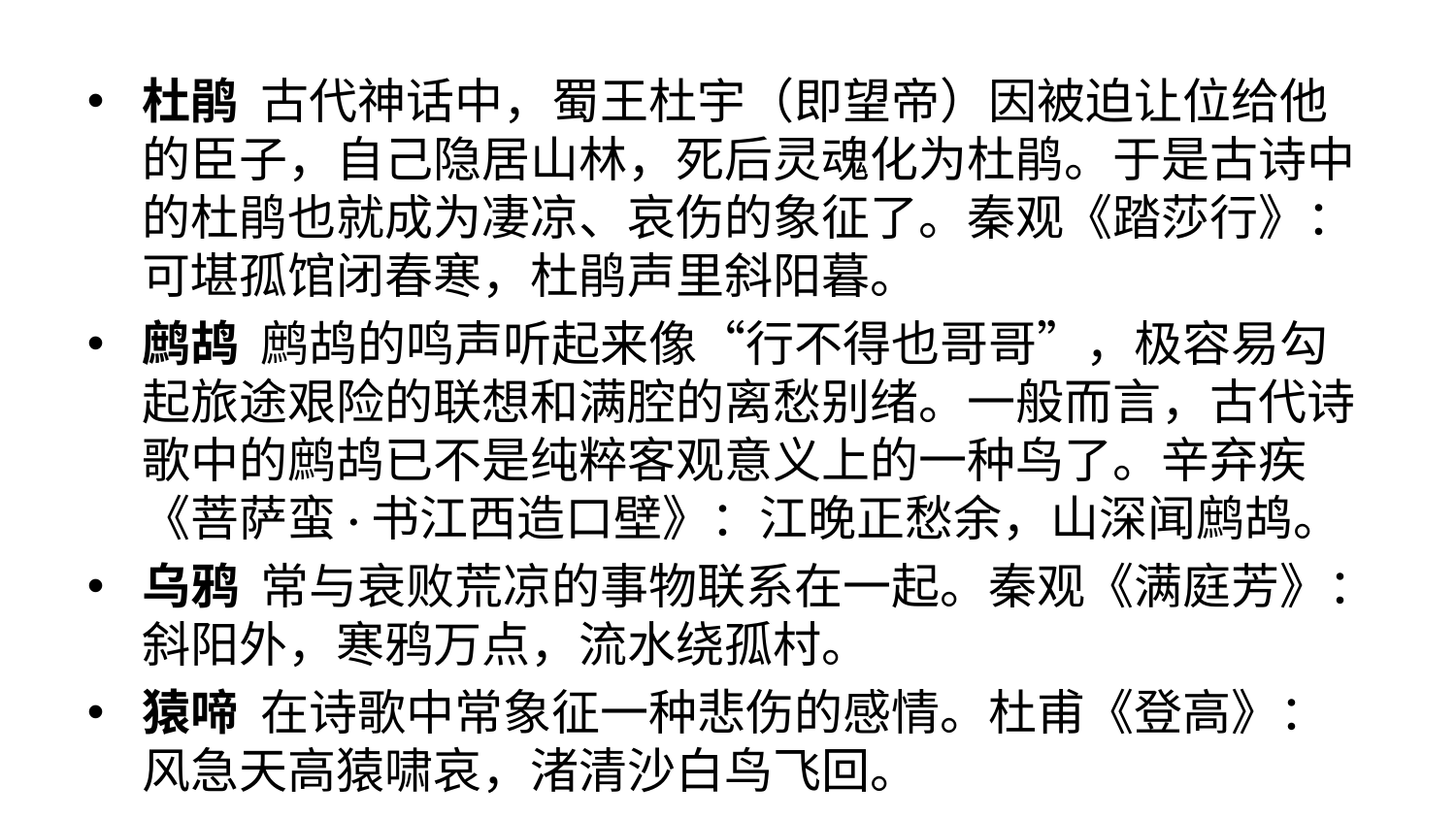

#
杜鹃  古代神话中，蜀王杜宇（即望帝）因被迫让位给他的臣子，自己隐居山林，死后灵魂化为杜鹃。于是古诗中的杜鹃也就成为凄凉、哀伤的象征了。秦观《踏莎行》：可堪孤馆闭春寒，杜鹃声里斜阳暮。
鹧鸪  鹧鸪的鸣声听起来像“行不得也哥哥”，极容易勾起旅途艰险的联想和满腔的离愁别绪。一般而言，古代诗歌中的鹧鸪已不是纯粹客观意义上的一种鸟了。辛弃疾《菩萨蛮·书江西造口壁》：江晚正愁余，山深闻鹧鸪。
乌鸦  常与衰败荒凉的事物联系在一起。秦观《满庭芳》：斜阳外，寒鸦万点，流水绕孤村。
猿啼  在诗歌中常象征一种悲伤的感情。杜甫《登高》：风急天高猿啸哀，渚清沙白鸟飞回。